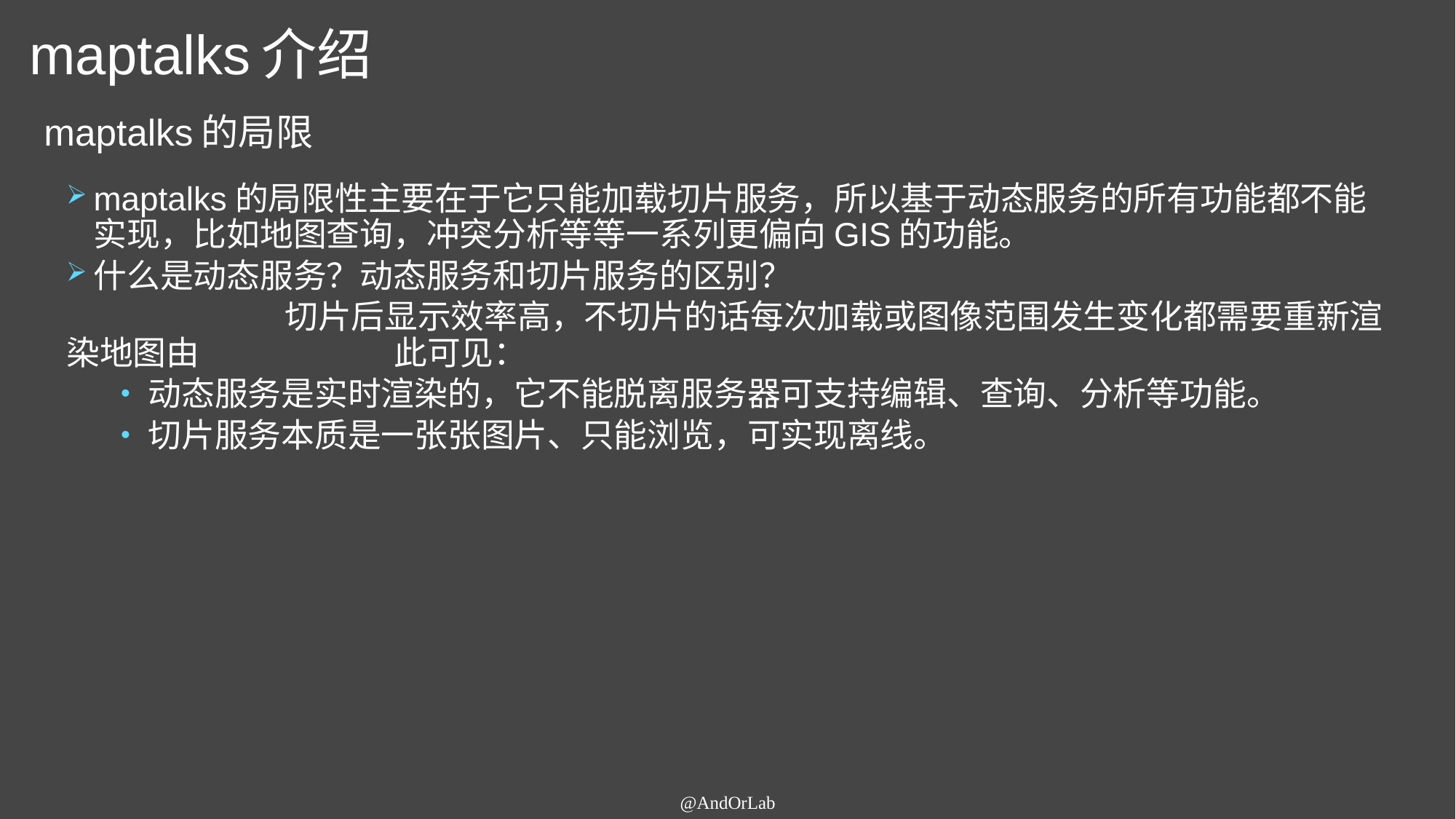

# maptalks介绍
maptalks的局限
maptalks的局限性主要在于它只能加载切片服务，所以基于动态服务的所有功能都不能实现，比如地图查询，冲突分析等等一系列更偏向GIS的功能。
什么是动态服务？动态服务和切片服务的区别？
		切片后显示效率高，不切片的话每次加载或图像范围发生变化都需要重新渲染地图由		此可见：
动态服务是实时渲染的，它不能脱离服务器可支持编辑、查询、分析等功能。
切片服务本质是一张张图片、只能浏览，可实现离线。
@AndOrLab